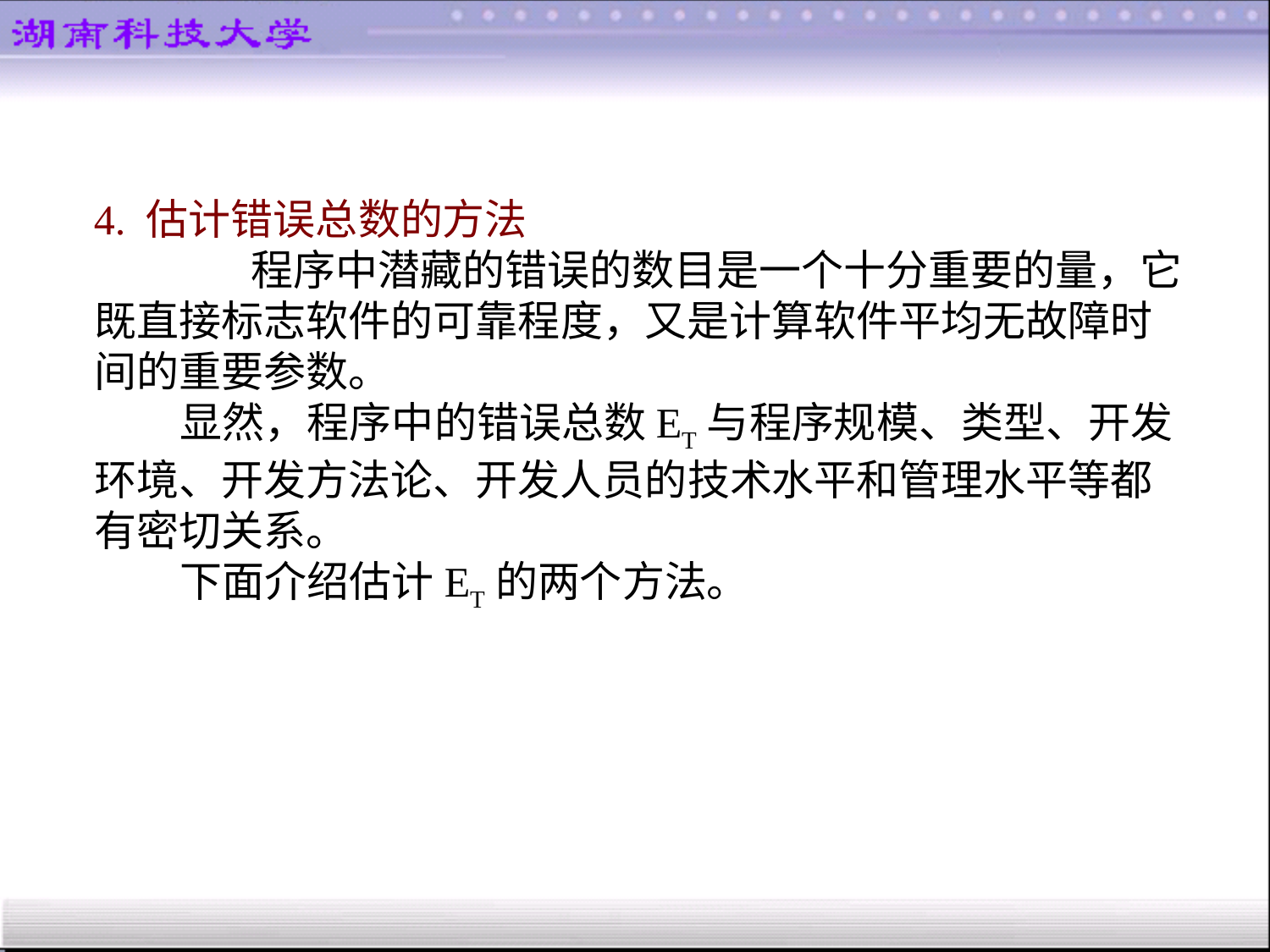

4. 估计错误总数的方法
		  程序中潜藏的错误的数目是一个十分重要的量，它既直接标志软件的可靠程度，又是计算软件平均无故障时间的重要参数。
        显然，程序中的错误总数ET与程序规模、类型、开发环境、开发方法论、开发人员的技术水平和管理水平等都有密切关系。
        下面介绍估计ET的两个方法。